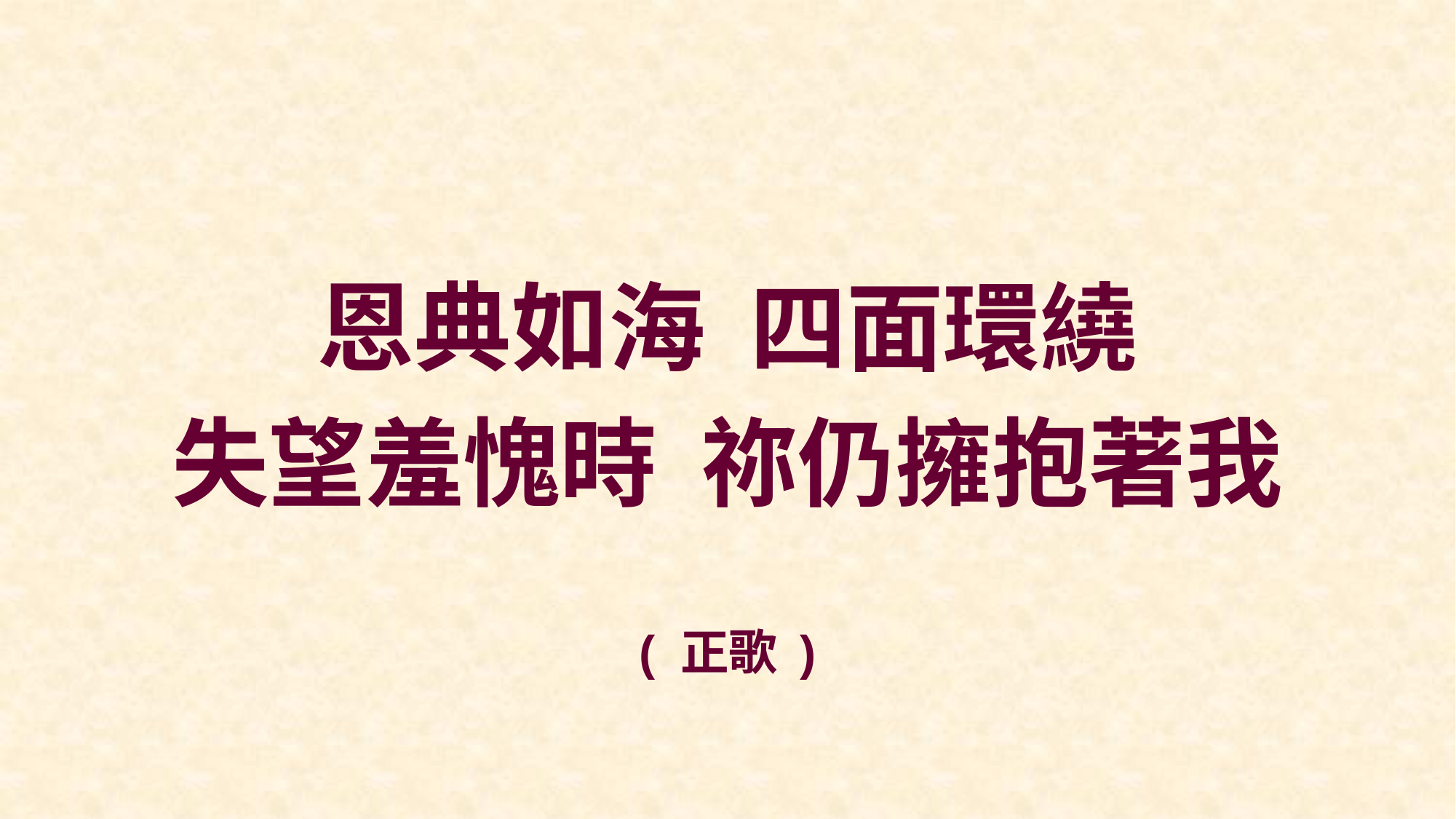

恩典如海  四面環繞
失望羞愧時  祢仍擁抱著我
( 正歌 )